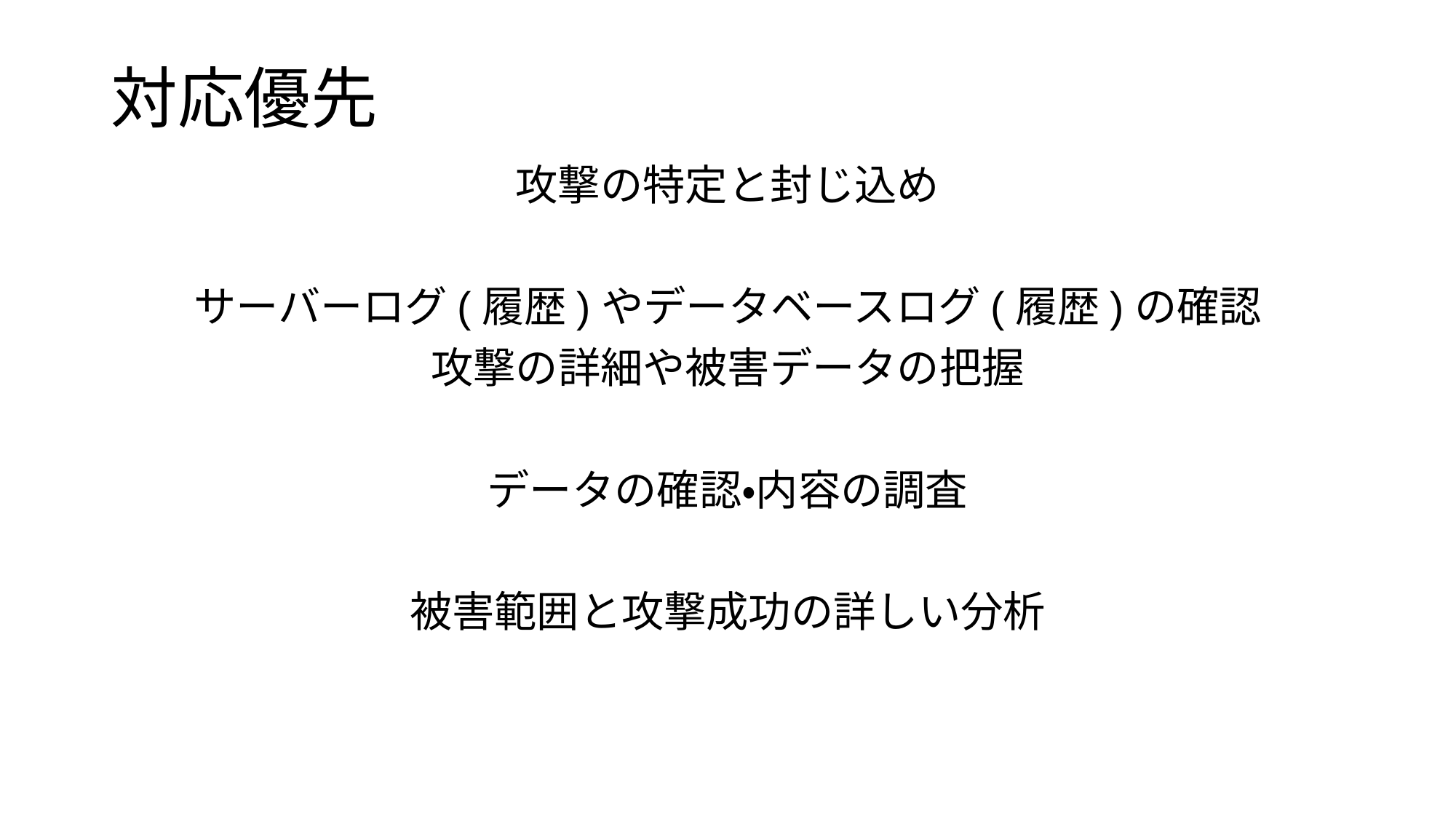

# 対応優先
攻撃の特定と封じ込め

サーバーログ(履歴)やデータベースログ(履歴)の確認
攻撃の詳細や被害データの把握

データの確認・内容の調査

被害範囲と攻撃成功の詳しい分析